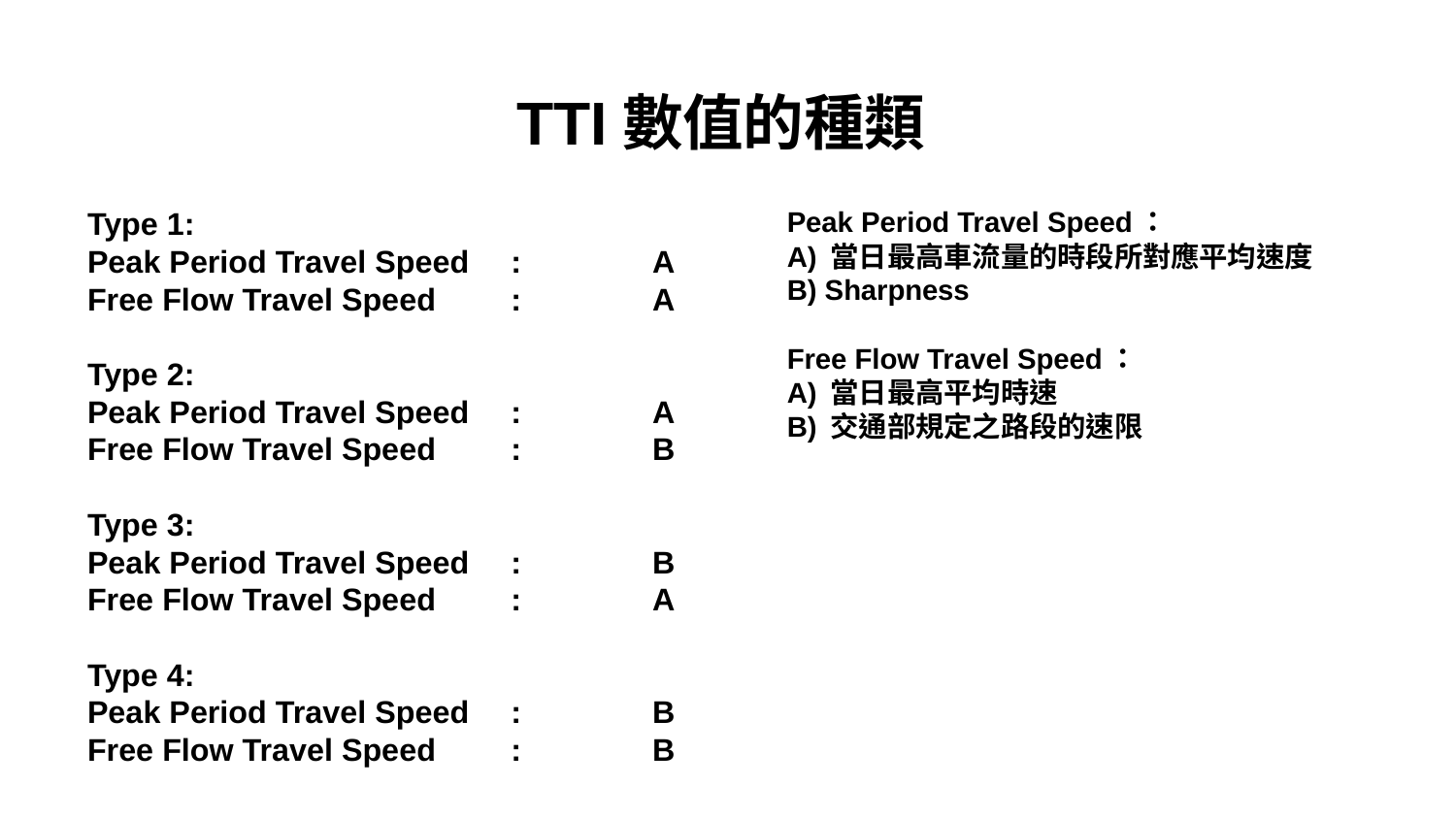

# TTI數值的種類
Type 1:
Peak Period Travel Speed	: 	A
Free Flow Travel Speed	: 	A

Type 2:
Peak Period Travel Speed	: 	A
Free Flow Travel Speed	: 	B

Type 3:
Peak Period Travel Speed	: 	B
Free Flow Travel Speed	: 	A

Type 4:
Peak Period Travel Speed	: 	B
Free Flow Travel Speed	: 	B

Peak Period Travel Speed：
A) 當日最高車流量的時段所對應平均速度
B) Sharpness

Free Flow Travel Speed：
A) 當日最高平均時速
B) 交通部規定之路段的速限